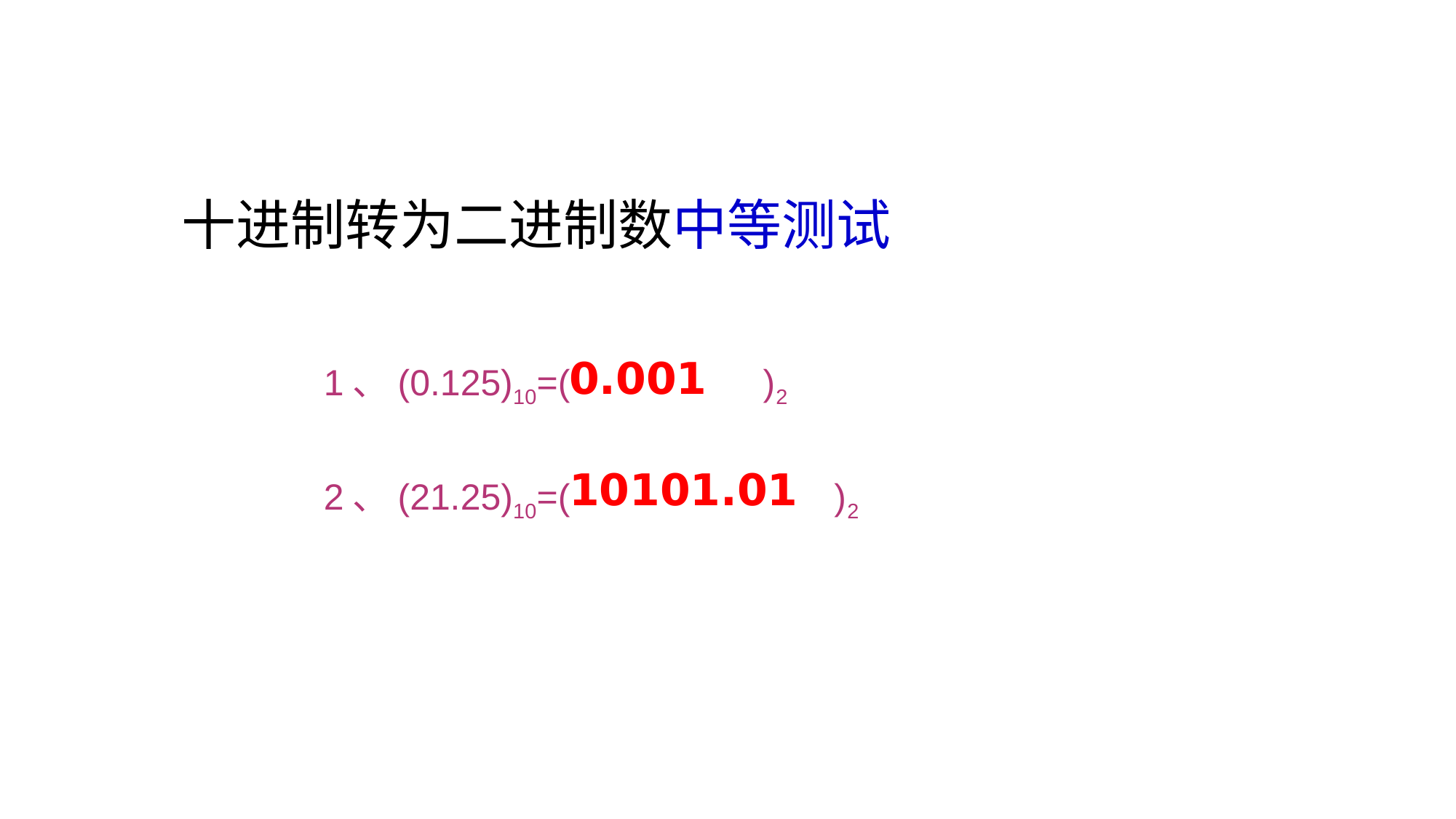

# 十进制转为二进制数中等测试
0.001
	1、(0.125)10=(                   )2

	2、(21.25)10=(                          )2
10101.01